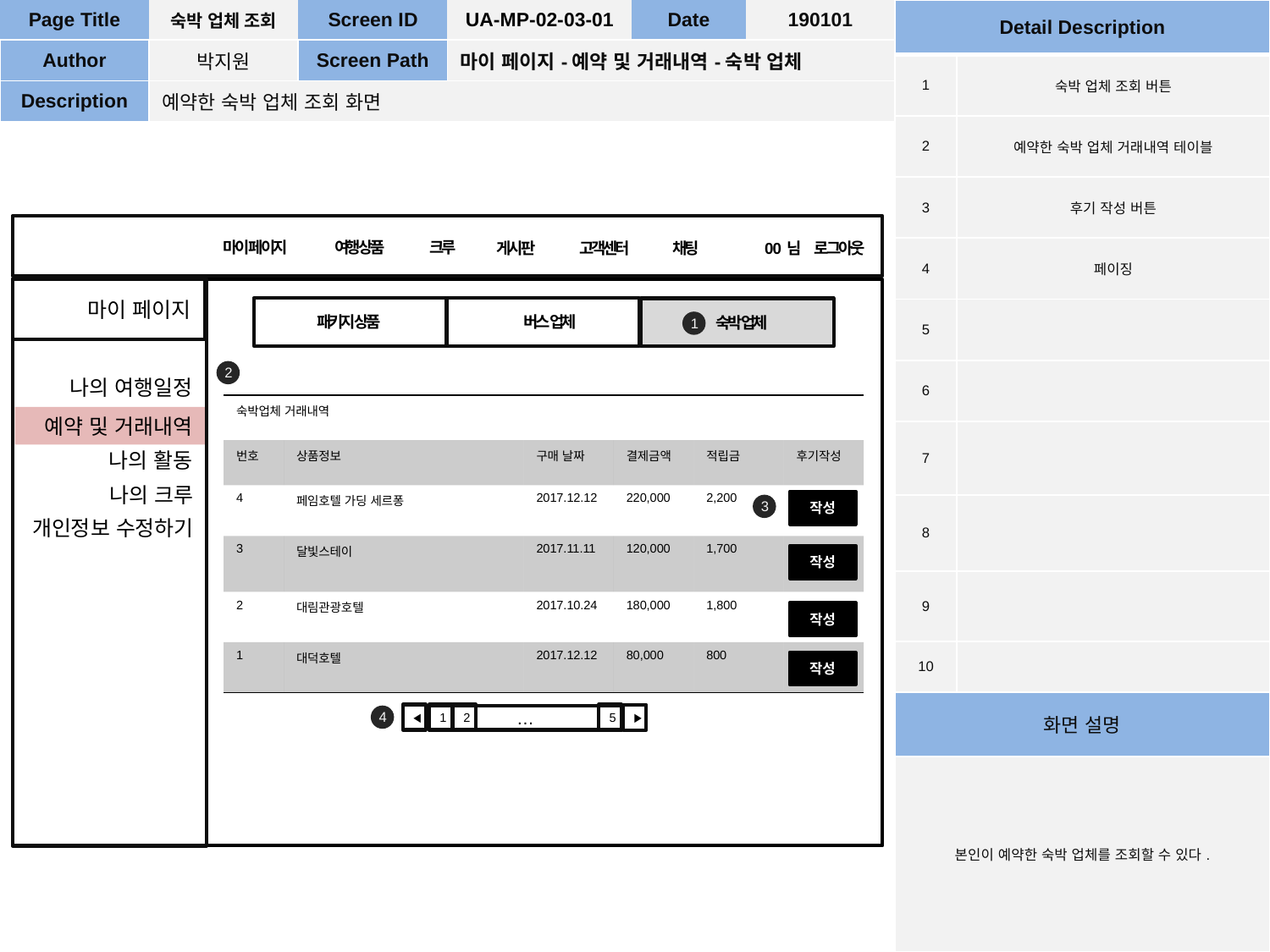

| Page Title | 숙박 업체 조회 | Screen ID | UA-MP-02-03-01 | Date | 190101 |
| --- | --- | --- | --- | --- | --- |
| Author | 박지원 | Screen Path | 마이 페이지-예약 및 거래내역-숙박 업체 |  |  |
| Description | 예약한 숙박 업체 조회 화면 |  |  |  |  |
| Detail Description |  |
| --- | --- |
| 1 | 숙박 업체 조회 버튼 |
| 2 | 예약한 숙박 업체 거래내역 테이블 |
| 3 | 후기 작성 버튼 |
| 4 | 페이징 |
| 5 |  |
| 6 |  |
| 7 |  |
| 8 |  |
| 9 |  |
| 10 |  |
| 화면 설명 |  |
| 본인이 예약한 숙박 업체를 조회할 수 있다. |  |

여행상품
크루
마이 페이지
게시판
고객센터
채팅
0 0 님
로그아웃

마이 페이지

버스 업체
패키지 상품
숙박 업체
1

2

나의 여행일정
| 숙박업체 거래내역 |  |  |  |  |  |
| --- | --- | --- | --- | --- | --- |
| 번호 | 상품정보 | 구매 날짜 | 결제금액 | 적립금 | 후기작성 |
| 4 | 페임호텔 가딩 세르퐁 | 2017.12.12 | 220,000 | 2,200 |  |
| 3 | 달빛스테이 | 2017.11.11 | 120,000 | 1,700 |  |
| 2 | 대림관광호텔 | 2017.10.24 | 180,000 | 1,800 |  |
| 1 | 대덕호텔 | 2017.12.12 | 80,000 | 800 |  |
예약 및 거래내역
나의 활동
나의 크루
3

작성
개인정보 수정하기
작성
작성
작성
4

◀
1
5
2
▶
…